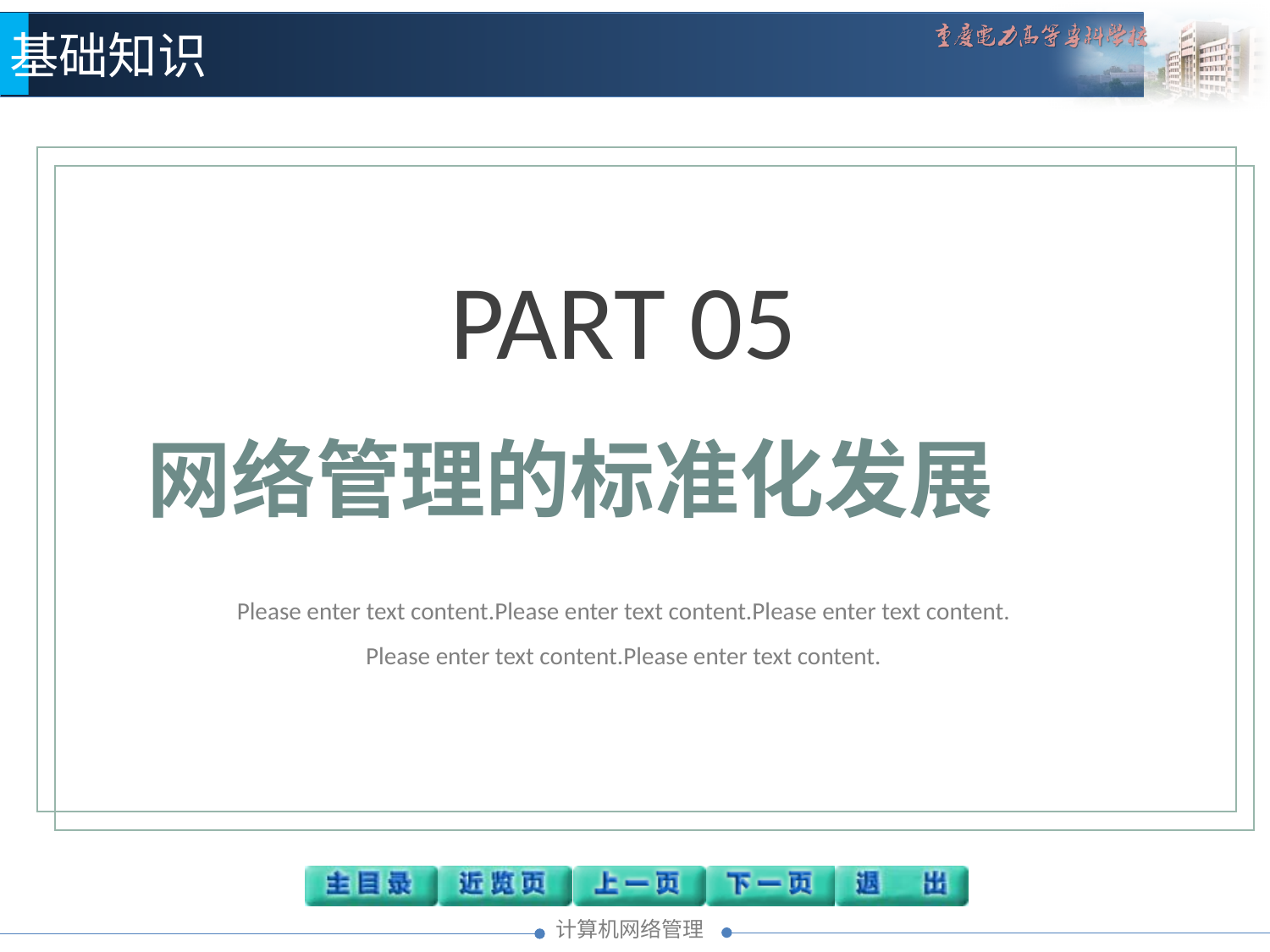

基础知识

PART 05
网络管理的标准化发展
Please enter text content.Please enter text content.Please enter text content.
Please enter text content.Please enter text content.
02
01
03
04
05